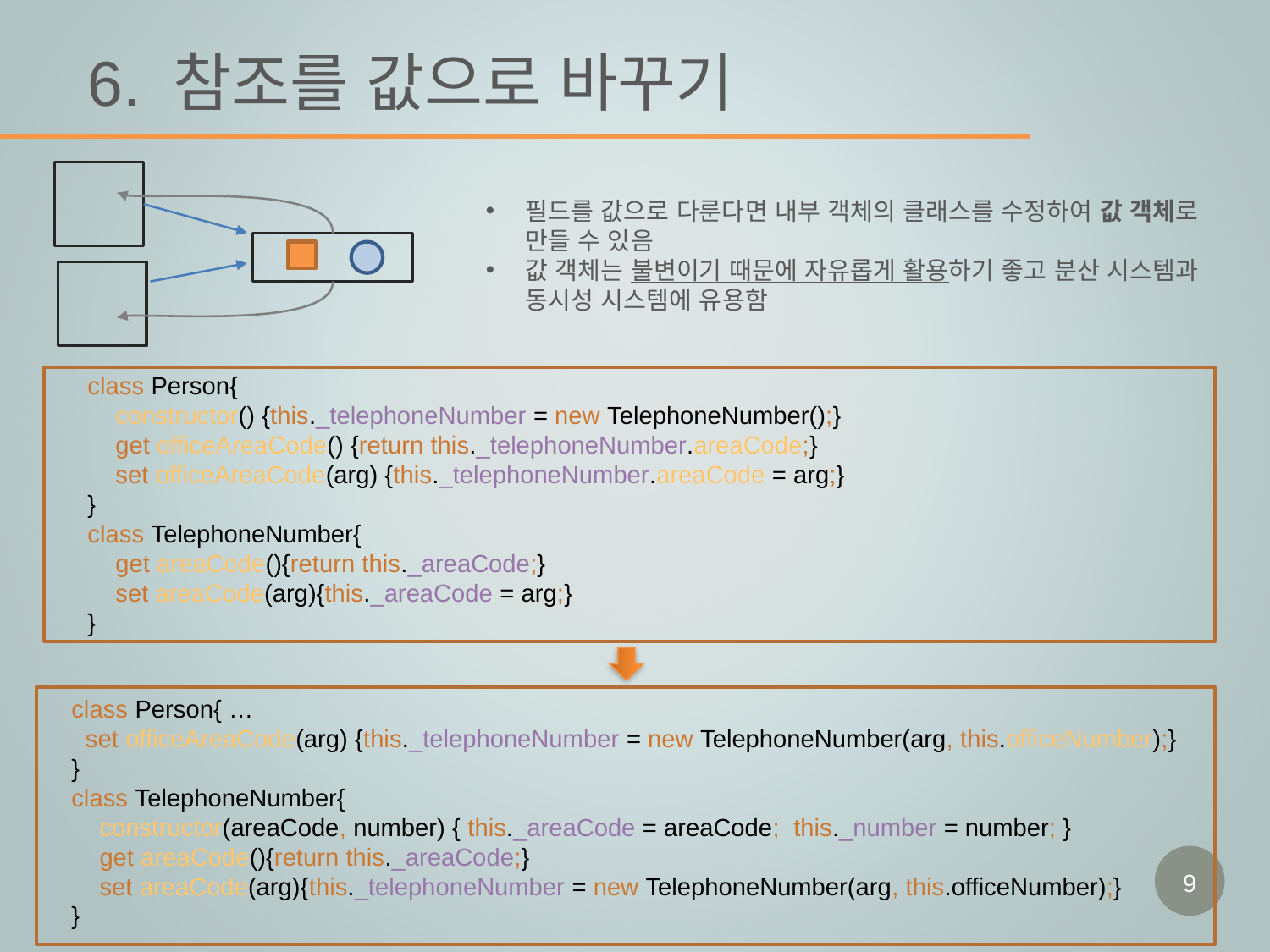

# 6. 참조를 값으로 바꾸기
필드를 값으로 다룬다면 내부 객체의 클래스를 수정하여 값 객체로 만들 수 있음
값 객체는 불변이기 때문에 자유롭게 활용하기 좋고 분산 시스템과 동시성 시스템에 유용함

class Person{
    constructor() {this._telephoneNumber = new TelephoneNumber();}
    get officeAreaCode() {return this._telephoneNumber.areaCode;}
    set officeAreaCode(arg) {this._telephoneNumber.areaCode = arg;}
}
class TelephoneNumber{
    get areaCode(){return this._areaCode;}
    set areaCode(arg){this._areaCode = arg;}
}

class Person{ …
  set officeAreaCode(arg) {this._telephoneNumber = new TelephoneNumber(arg, this.officeNumber);}
}
class TelephoneNumber{
    constructor(areaCode, number) { this._areaCode = areaCode;  this._number = number; }
    get areaCode(){return this._areaCode;}
    set areaCode(arg){this._telephoneNumber = new TelephoneNumber(arg, this.officeNumber);}
}